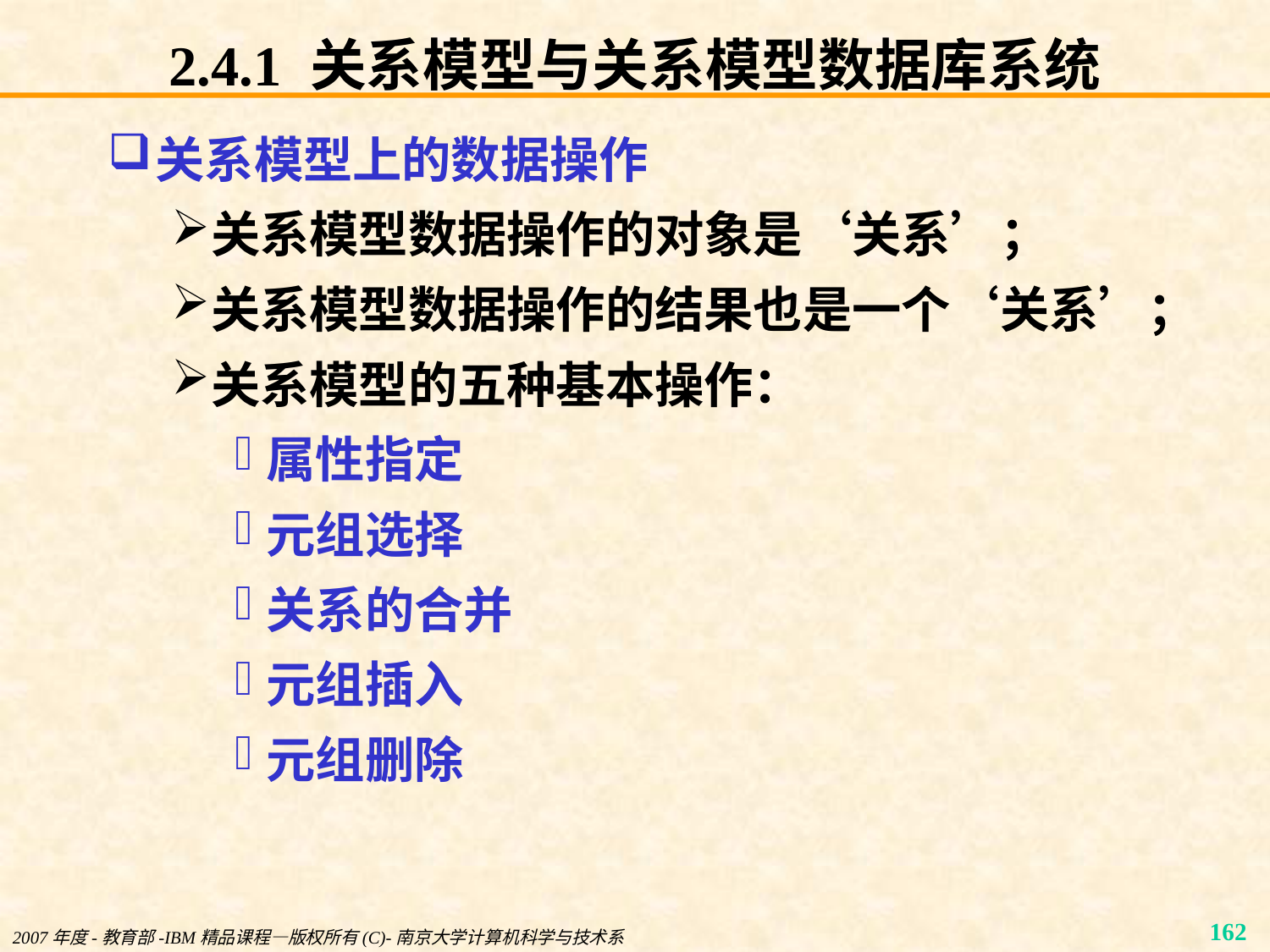

# 2.4.1 关系模型与关系模型数据库系统
关系模型上的数据操作
关系模型数据操作的对象是‘关系’；
关系模型数据操作的结果也是一个‘关系’；
关系模型的五种基本操作：
属性指定
元组选择
关系的合并
元组插入
元组删除
162
2007年度-教育部-IBM精品课程—版权所有(C)-南京大学计算机科学与技术系